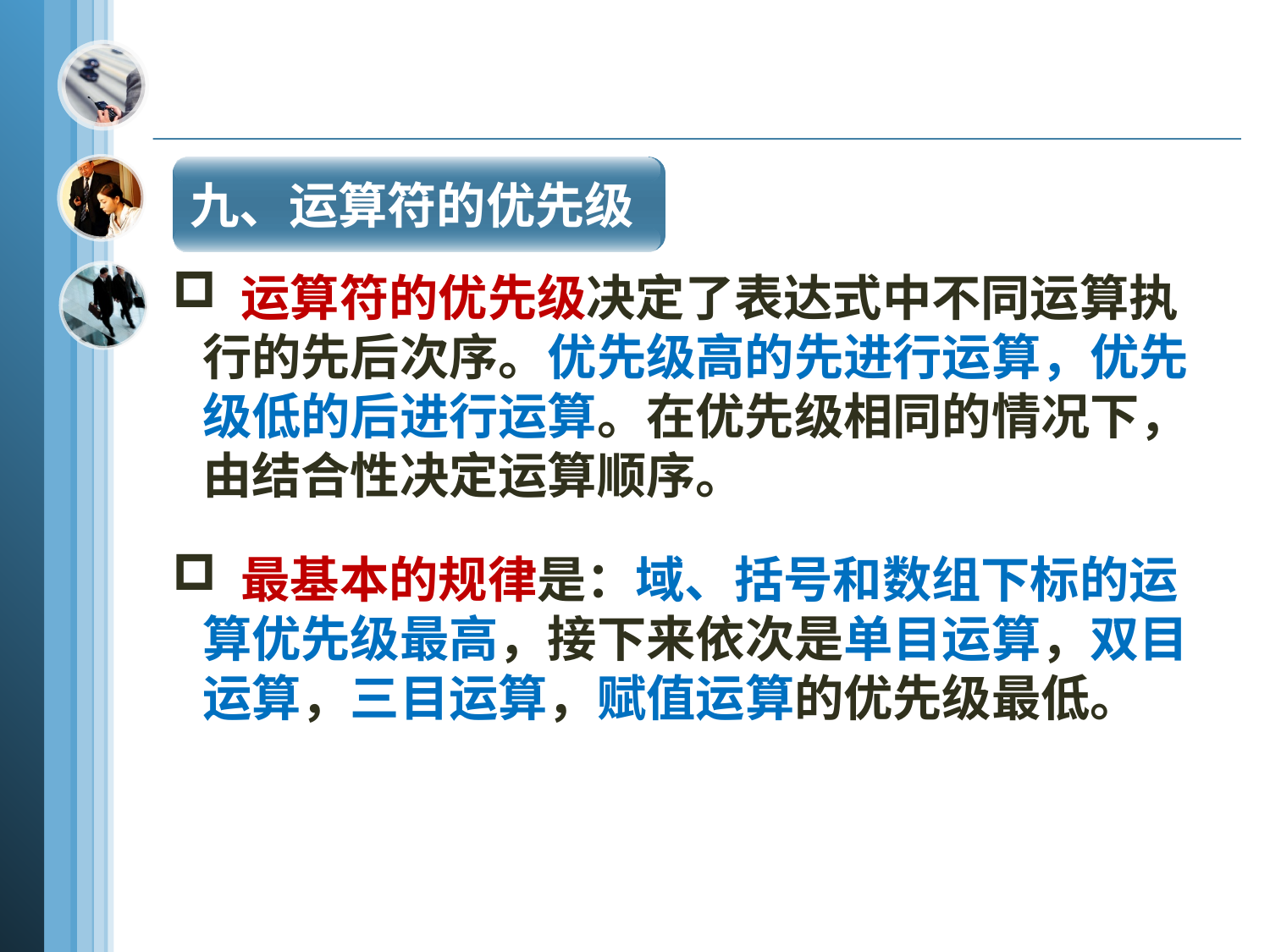

九、运算符的优先级

 运算符的优先级决定了表达式中不同运算执行的先后次序。优先级高的先进行运算，优先级低的后进行运算。在优先级相同的情况下，由结合性决定运算顺序。

 最基本的规律是：域、括号和数组下标的运算优先级最高，接下来依次是单目运算，双目运算，三目运算，赋值运算的优先级最低。